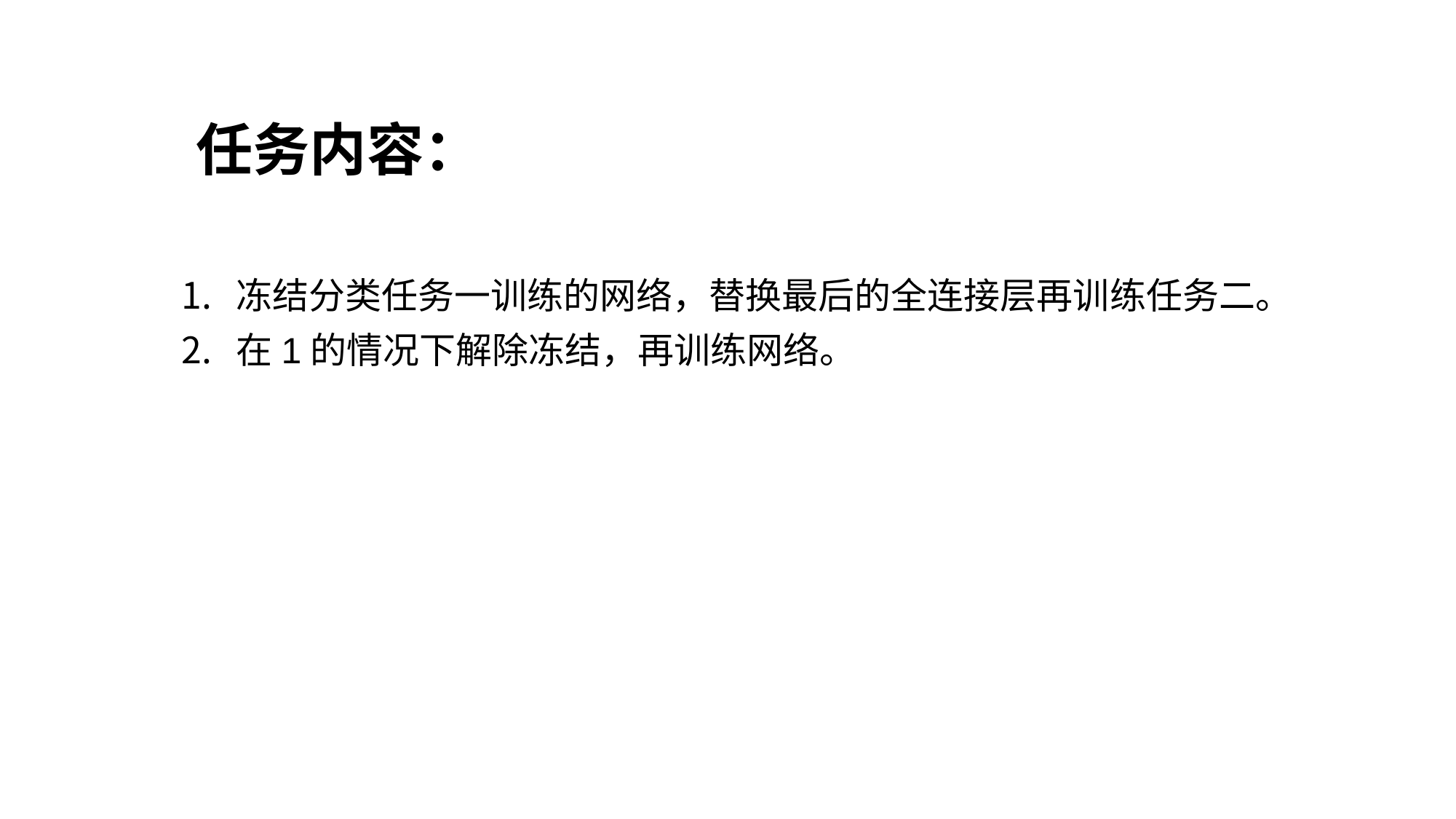

# 任务内容：
冻结分类任务一训练的网络，替换最后的全连接层再训练任务二。
在1的情况下解除冻结，再训练网络。